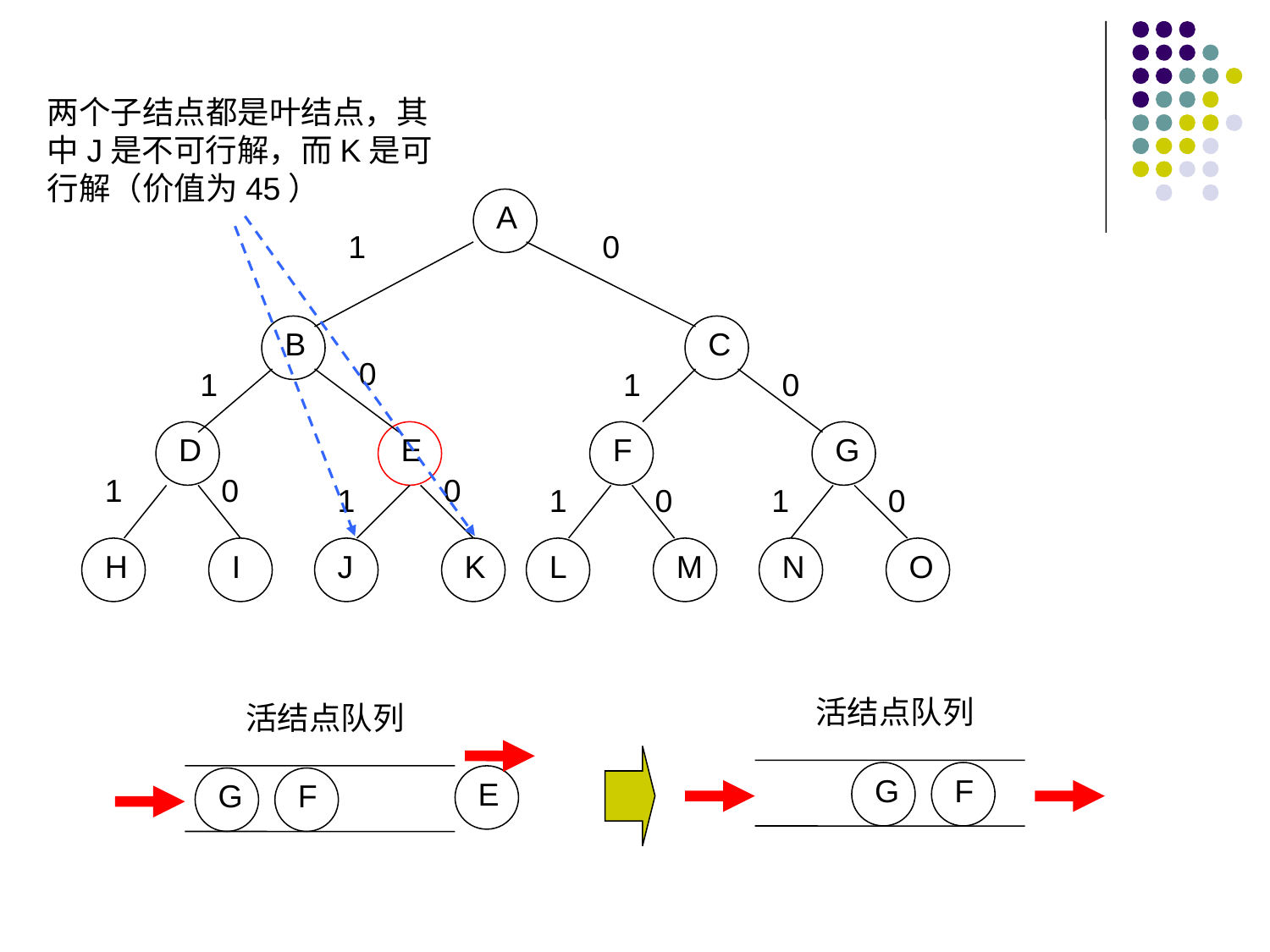

两个子结点都是叶结点，其中J是不可行解，而K是可行解（价值为45）

A
1
0

B
C
0
1
1
0

D

F

G
E
1
0
0
1
1
0
1
0

H

I

J

K

L

M

N

O
活结点队列

G

F

活结点队列

E

G

F